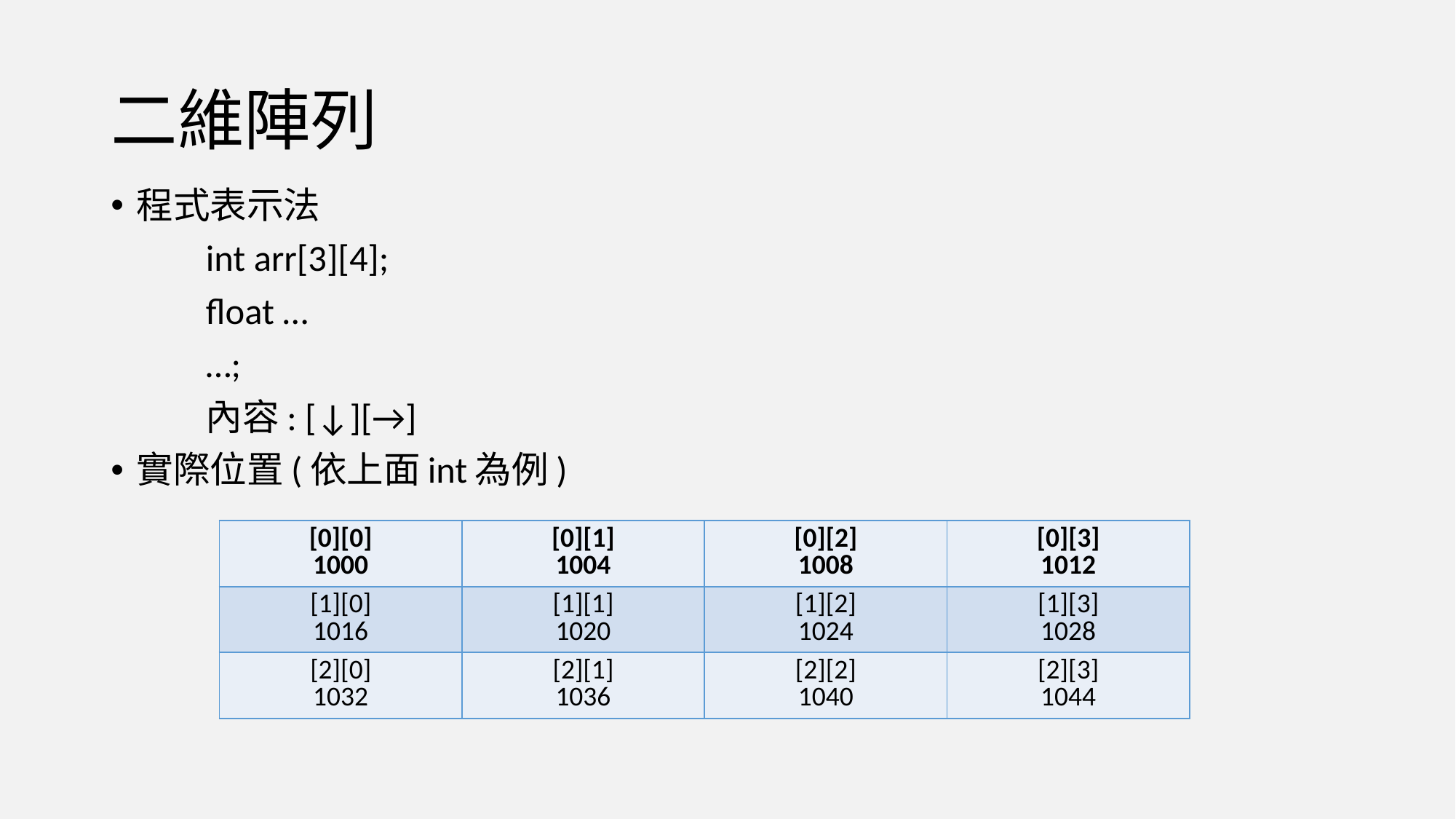

# 二維陣列
程式表示法
	int arr[3][4];
	float …
	…;
	內容: [↓][→]
實際位置(依上面int為例)

| [0][0] 1000 | [0][1] 1004 | [0][2] 1008 | [0][3] 1012 |
| --- | --- | --- | --- |
| [1][0] 1016 | [1][1] 1020 | [1][2] 1024 | [1][3] 1028 |
| [2][0] 1032 | [2][1] 1036 | [2][2] 1040 | [2][3] 1044 |